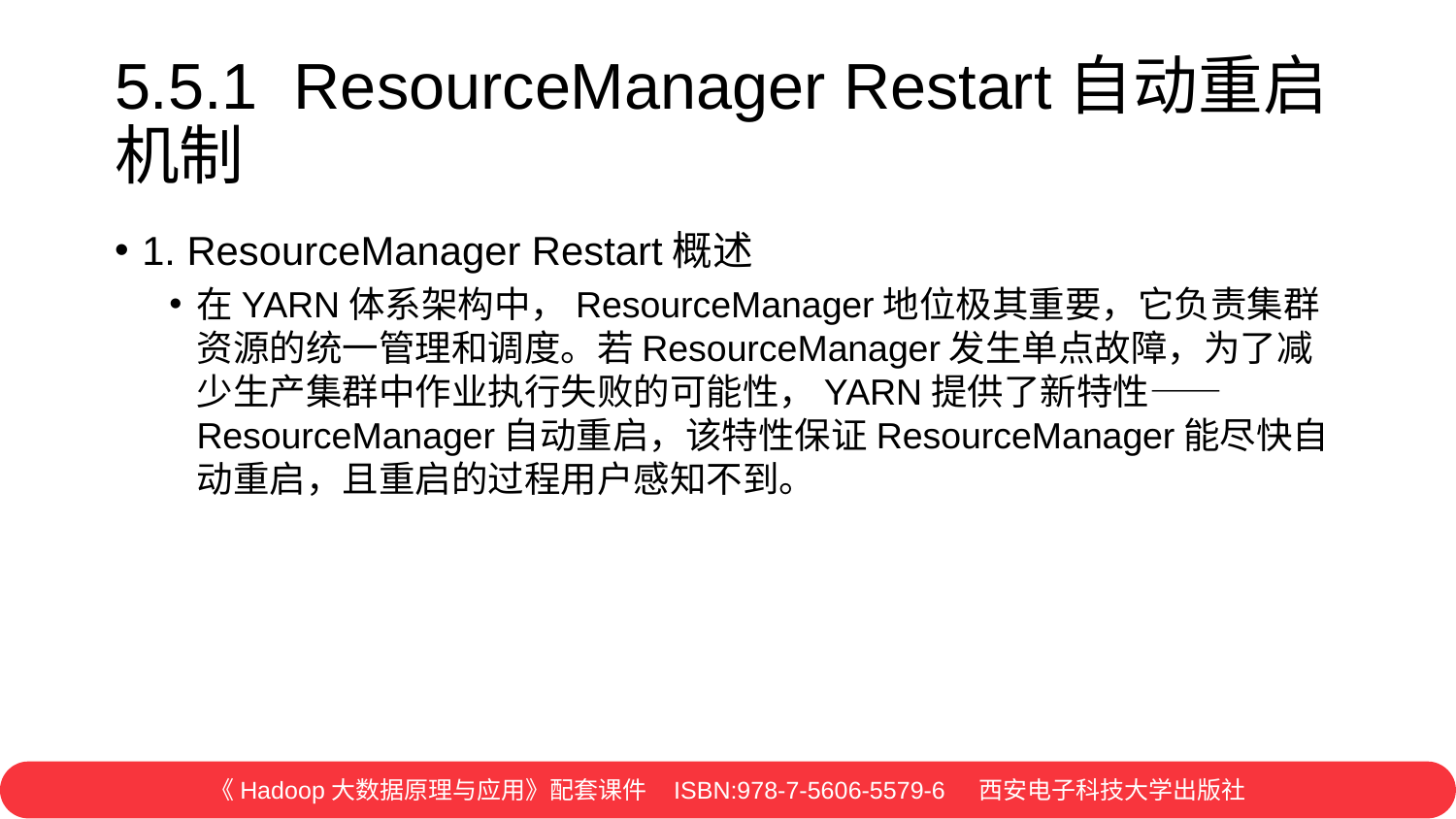

# 5.5.1  ResourceManager Restart自动重启机制
1. ResourceManager Restart概述
在YARN体系架构中，ResourceManager地位极其重要，它负责集群资源的统一管理和调度。若ResourceManager发生单点故障，为了减少生产集群中作业执行失败的可能性，YARN提供了新特性——ResourceManager自动重启，该特性保证ResourceManager能尽快自动重启，且重启的过程用户感知不到。